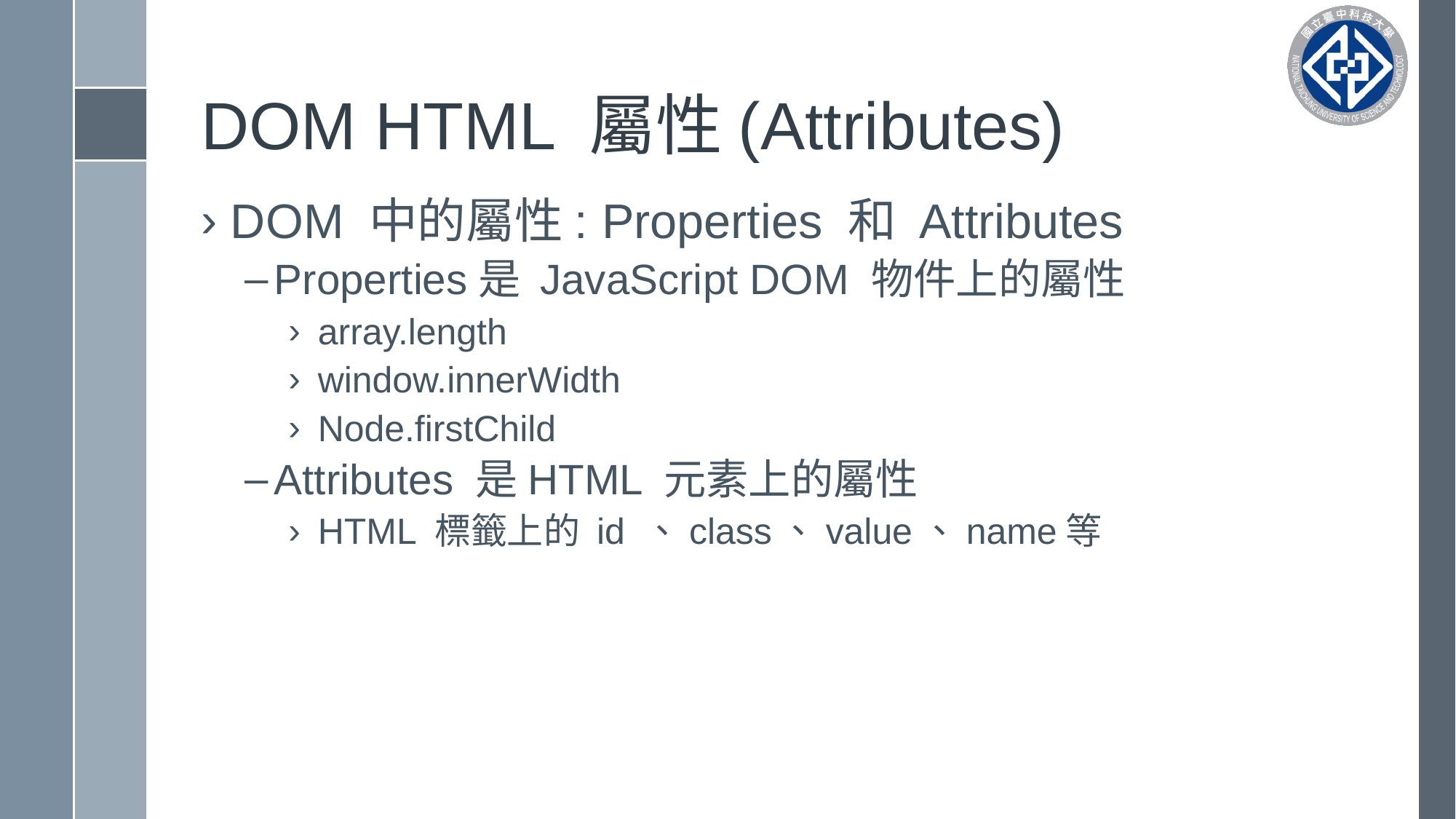

# DOM HTML 屬性(Attributes)
DOM 中的屬性: Properties 和 Attributes
Properties是 JavaScript DOM 物件上的屬性
array.length
window.innerWidth
Node.firstChild
Attributes 是HTML 元素上的屬性
HTML 標籤上的 id 、class、value、name等